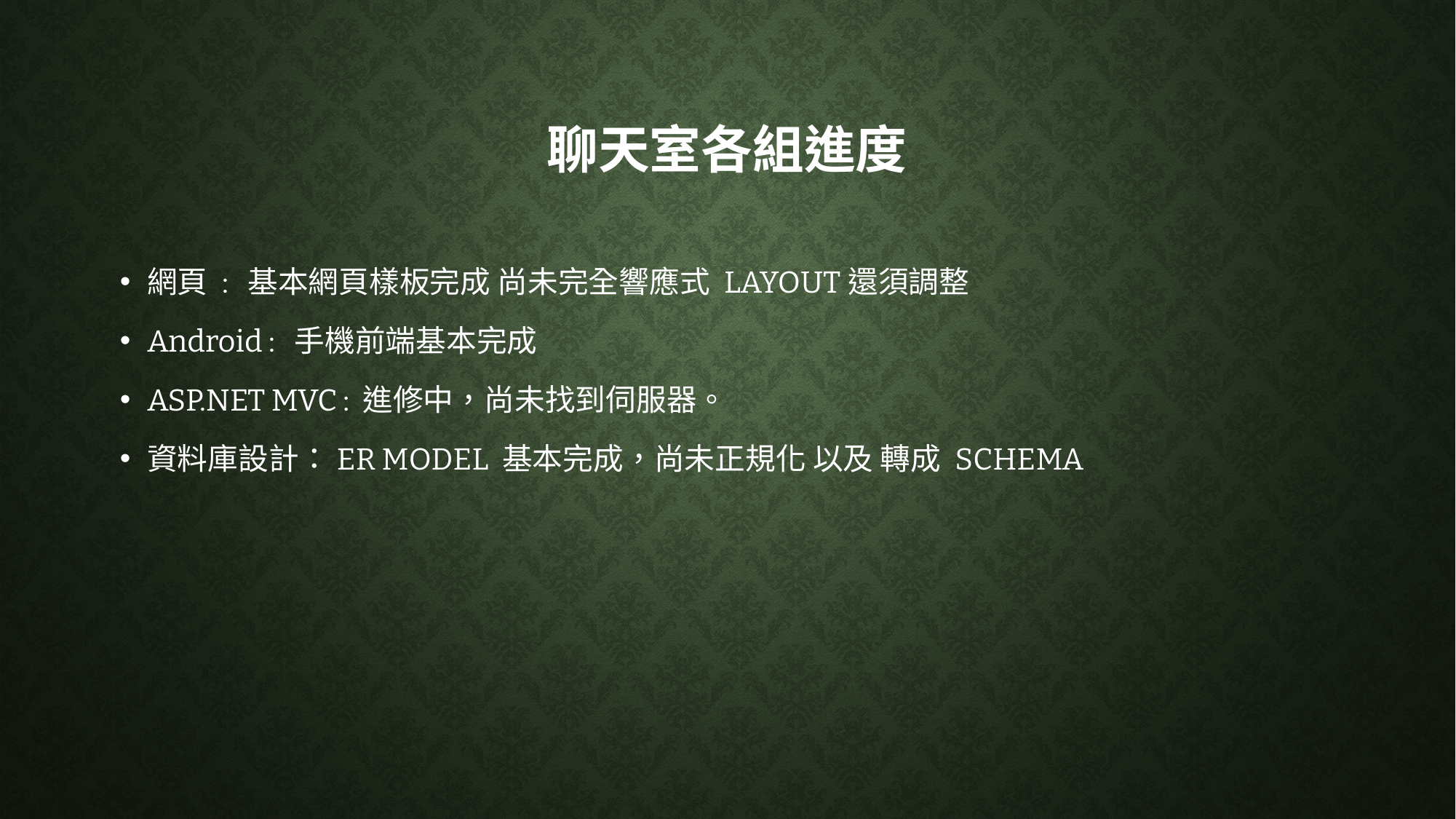

# 聊天室各組進度
網頁 :  基本網頁樣板完成 尚未完全響應式 LAYOUT還須調整
Android :  手機前端基本完成
ASP.NET MVC : 進修中，尚未找到伺服器。
資料庫設計：ER MODEL 基本完成，尚未正規化 以及 轉成 SCHEMA